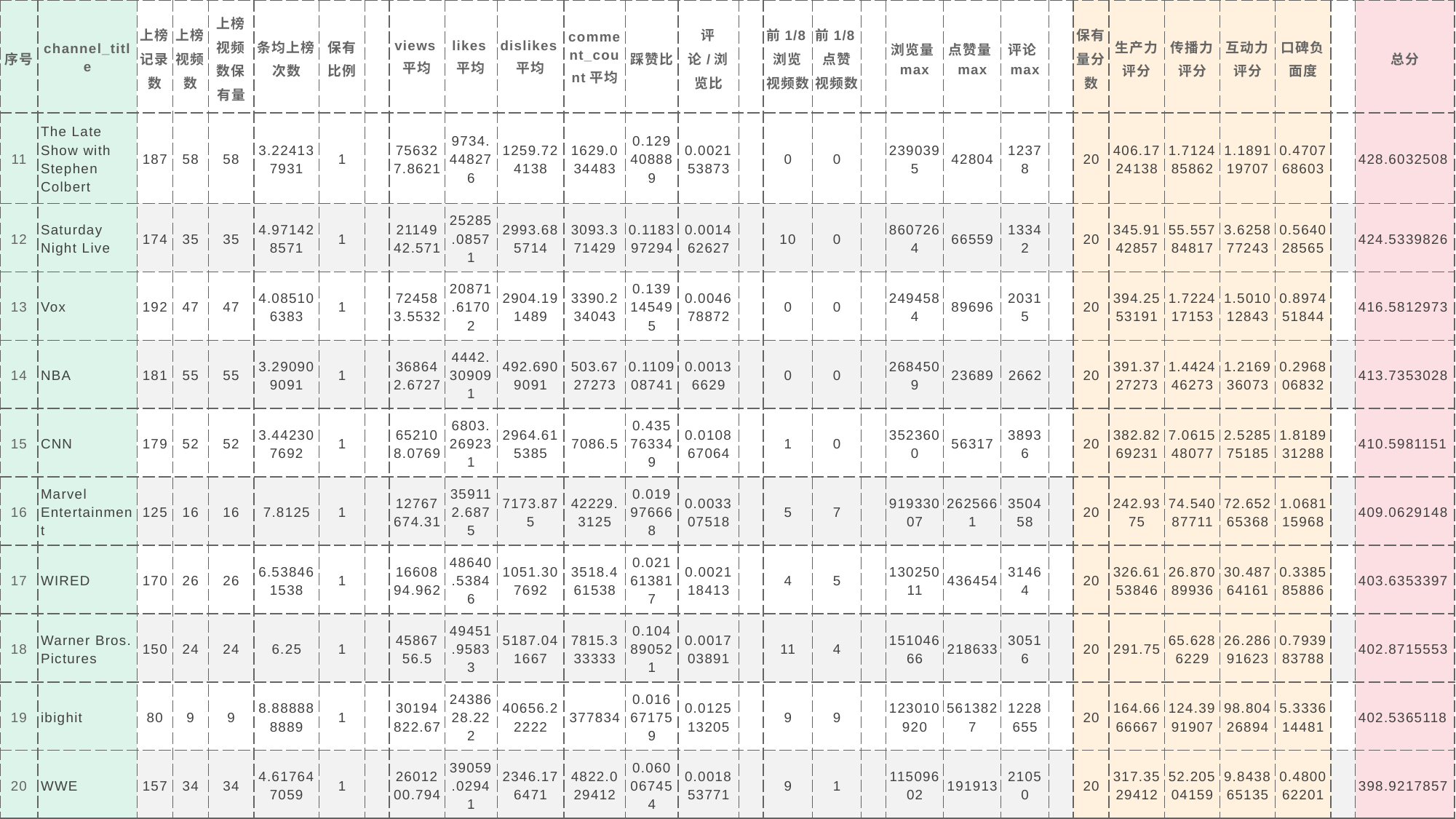

| 序号 | channel\_title | 上榜记录数 | 上榜视频数 | 上榜视频数保有量 | 条均上榜次数 | 保有比例 |  | views平均 | likes平均 | dislikes平均 | comment\_count平均 | 踩赞比 | 评论/浏览比 |  | 前1/8浏览视频数 | 前1/8点赞视频数 |  | 浏览量max | 点赞量max | 评论max |  | 保有量分数 | 生产力评分 | 传播力评分 | 互动力评分 | 口碑负面度 |  | 总分 |
| --- | --- | --- | --- | --- | --- | --- | --- | --- | --- | --- | --- | --- | --- | --- | --- | --- | --- | --- | --- | --- | --- | --- | --- | --- | --- | --- | --- | --- |
| 11 | The Late Show with Stephen Colbert | 187 | 58 | 58 | 3.224137931 | 1 |  | 756327.8621 | 9734.448276 | 1259.724138 | 1629.034483 | 0.129408889 | 0.002153873 |  | 0 | 0 |  | 2390395 | 42804 | 12378 |  | 20 | 406.1724138 | 1.712485862 | 1.189119707 | 0.470768603 |  | 428.6032508 |
| 12 | Saturday Night Live | 174 | 35 | 35 | 4.971428571 | 1 |  | 2114942.571 | 25285.08571 | 2993.685714 | 3093.371429 | 0.118397294 | 0.001462627 |  | 10 | 0 |  | 8607264 | 66559 | 13342 |  | 20 | 345.9142857 | 55.55784817 | 3.625877243 | 0.564028565 |  | 424.5339826 |
| 13 | Vox | 192 | 47 | 47 | 4.085106383 | 1 |  | 724583.5532 | 20871.61702 | 2904.191489 | 3390.234043 | 0.139145495 | 0.004678872 |  | 0 | 0 |  | 2494584 | 89696 | 20315 |  | 20 | 394.2553191 | 1.722417153 | 1.501012843 | 0.897451844 |  | 416.5812973 |
| 14 | NBA | 181 | 55 | 55 | 3.290909091 | 1 |  | 368642.6727 | 4442.309091 | 492.6909091 | 503.6727273 | 0.110908741 | 0.00136629 |  | 0 | 0 |  | 2684509 | 23689 | 2662 |  | 20 | 391.3727273 | 1.442446273 | 1.216936073 | 0.296806832 |  | 413.7353028 |
| 15 | CNN | 179 | 52 | 52 | 3.442307692 | 1 |  | 652108.0769 | 6803.269231 | 2964.615385 | 7086.5 | 0.435763349 | 0.010867064 |  | 1 | 0 |  | 3523600 | 56317 | 38936 |  | 20 | 382.8269231 | 7.061548077 | 2.528575185 | 1.818931288 |  | 410.5981151 |
| 16 | Marvel Entertainment | 125 | 16 | 16 | 7.8125 | 1 |  | 12767674.31 | 359112.6875 | 7173.875 | 42229.3125 | 0.019976668 | 0.003307518 |  | 5 | 7 |  | 91933007 | 2625661 | 350458 |  | 20 | 242.9375 | 74.54087711 | 72.65265368 | 1.068115968 |  | 409.0629148 |
| 17 | WIRED | 170 | 26 | 26 | 6.538461538 | 1 |  | 1660894.962 | 48640.53846 | 1051.307692 | 3518.461538 | 0.021613817 | 0.002118413 |  | 4 | 5 |  | 13025011 | 436454 | 31464 |  | 20 | 326.6153846 | 26.87089936 | 30.48764161 | 0.338585886 |  | 403.6353397 |
| 18 | Warner Bros. Pictures | 150 | 24 | 24 | 6.25 | 1 |  | 4586756.5 | 49451.95833 | 5187.041667 | 7815.333333 | 0.104890521 | 0.001703891 |  | 11 | 4 |  | 15104666 | 218633 | 30516 |  | 20 | 291.75 | 65.6286229 | 26.28691623 | 0.793983788 |  | 402.8715553 |
| 19 | ibighit | 80 | 9 | 9 | 8.888888889 | 1 |  | 30194822.67 | 2438628.222 | 40656.22222 | 377834 | 0.016671759 | 0.012513205 |  | 9 | 9 |  | 123010920 | 5613827 | 1228655 |  | 20 | 164.6666667 | 124.3991907 | 98.80426894 | 5.333614481 |  | 402.5365118 |
| 20 | WWE | 157 | 34 | 34 | 4.617647059 | 1 |  | 2601200.794 | 39059.02941 | 2346.176471 | 4822.029412 | 0.060067454 | 0.001853771 |  | 9 | 1 |  | 11509602 | 191913 | 21050 |  | 20 | 317.3529412 | 52.20504159 | 9.843865135 | 0.480062201 |  | 398.9217857 |
#